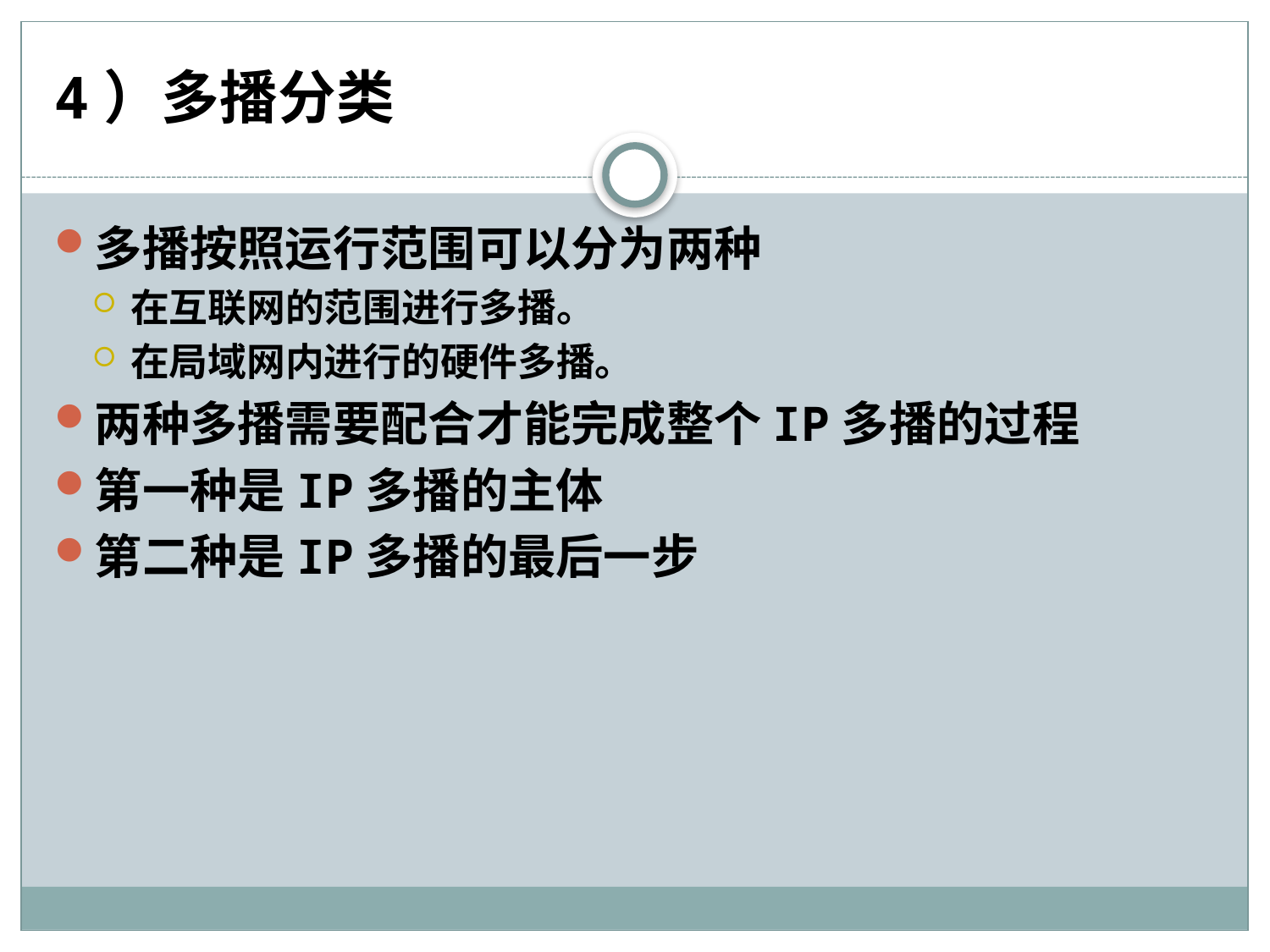

# 4）多播分类
多播按照运行范围可以分为两种
在互联网的范围进行多播。
在局域网内进行的硬件多播。
两种多播需要配合才能完成整个IP多播的过程
第一种是IP多播的主体
第二种是IP多播的最后一步